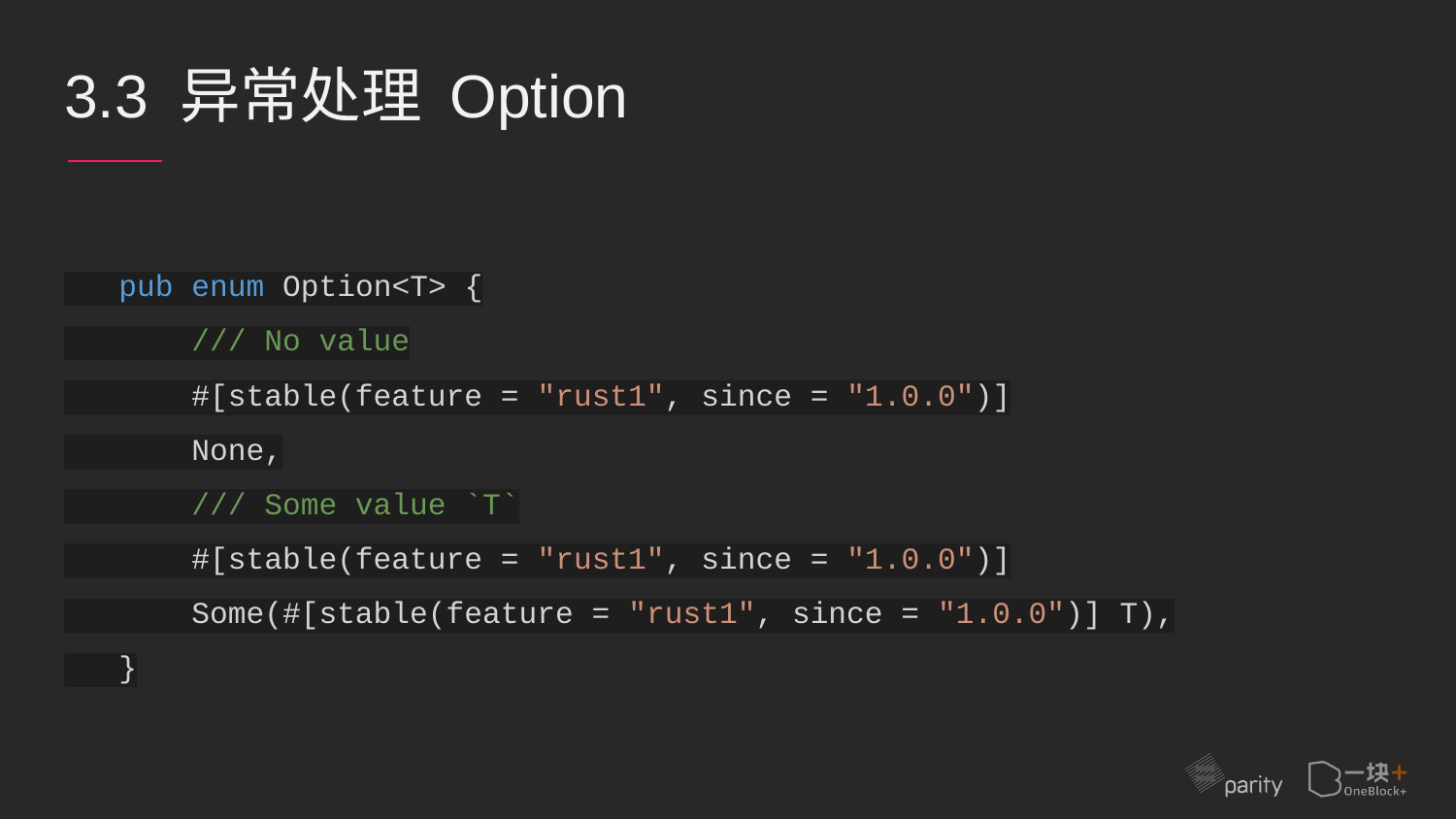

3.3 异常处理 Option

   pub enum Option<T> {
       /// No value
       #[stable(feature = "rust1", since = "1.0.0")]
       None,
       /// Some value `T`
       #[stable(feature = "rust1", since = "1.0.0")]
       Some(#[stable(feature = "rust1", since = "1.0.0")] T),
   }